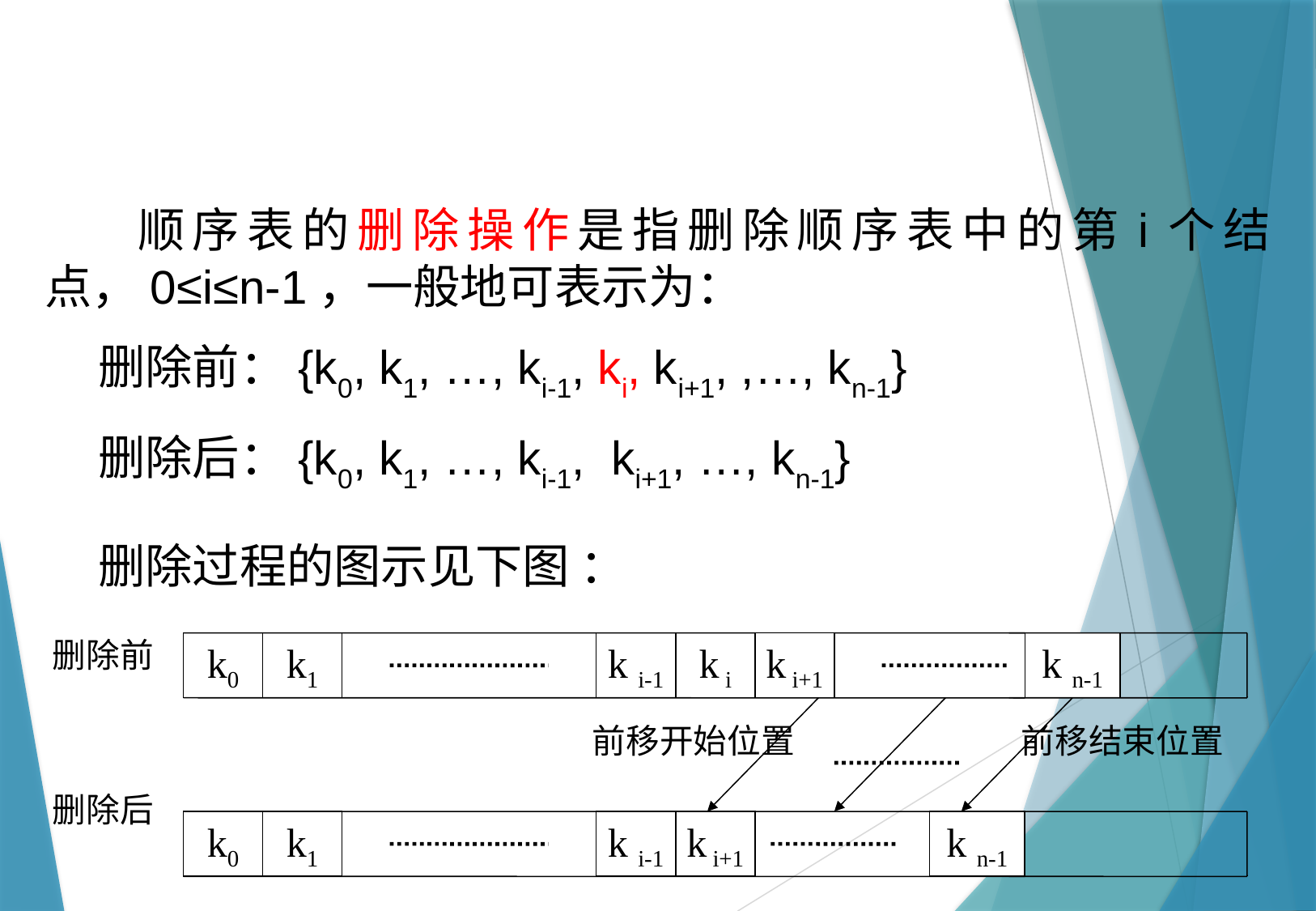

顺序表的删除操作是指删除顺序表中的第i个结点，0≤i≤n-1，一般地可表示为：
    删除前：{k0, k1, …, ki-1, ki, ki+1, ,…, kn-1}
    删除后：{k0, k1, …, ki-1,  ki+1, …, kn-1}
    删除过程的图示见下图 ：
删除前

删除后
k0

k1
k i-1
k i
k i+1

k n-1

前移开始位置
前移结束位置

k0

k1
k i-1
k i+1
k n-1